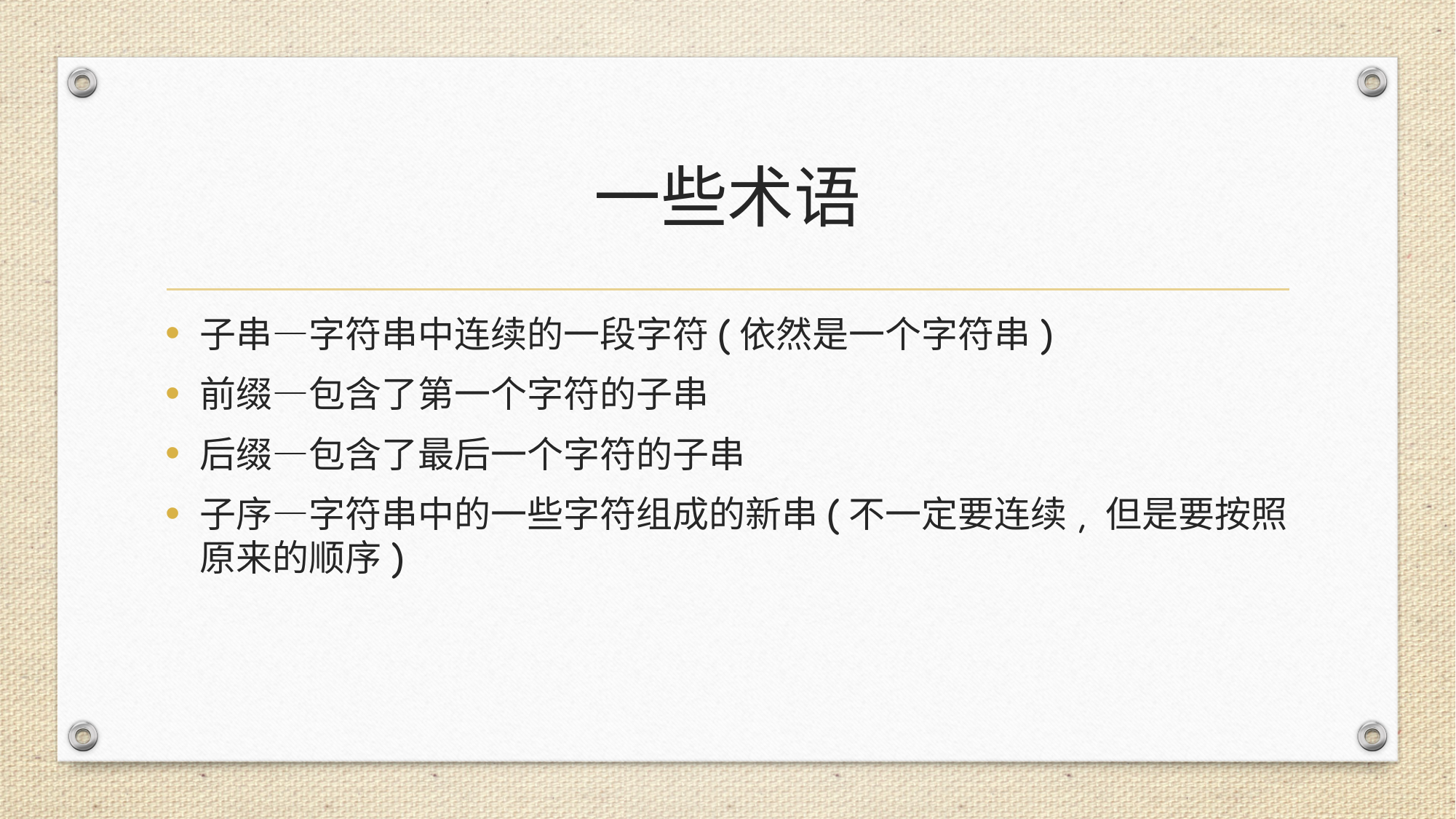

# 一些术语
子串—字符串中连续的一段字符(依然是一个字符串)
前缀—包含了第一个字符的子串
后缀—包含了最后一个字符的子串
子序—字符串中的一些字符组成的新串(不一定要连续, 但是要按照原来的顺序)